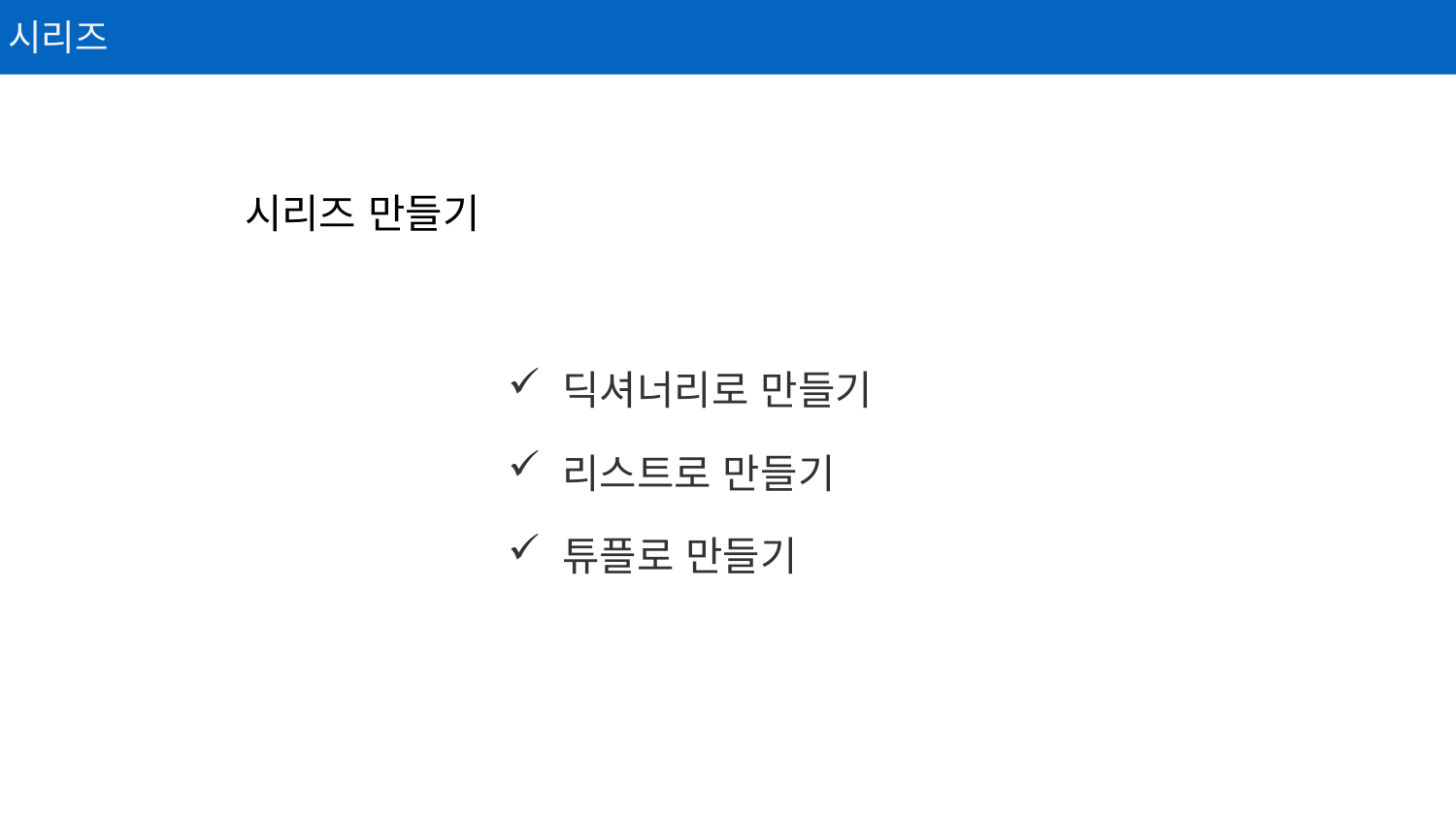

시리즈

시리즈 만들기
딕셔너리로 만들기
리스트로 만들기
튜플로 만들기